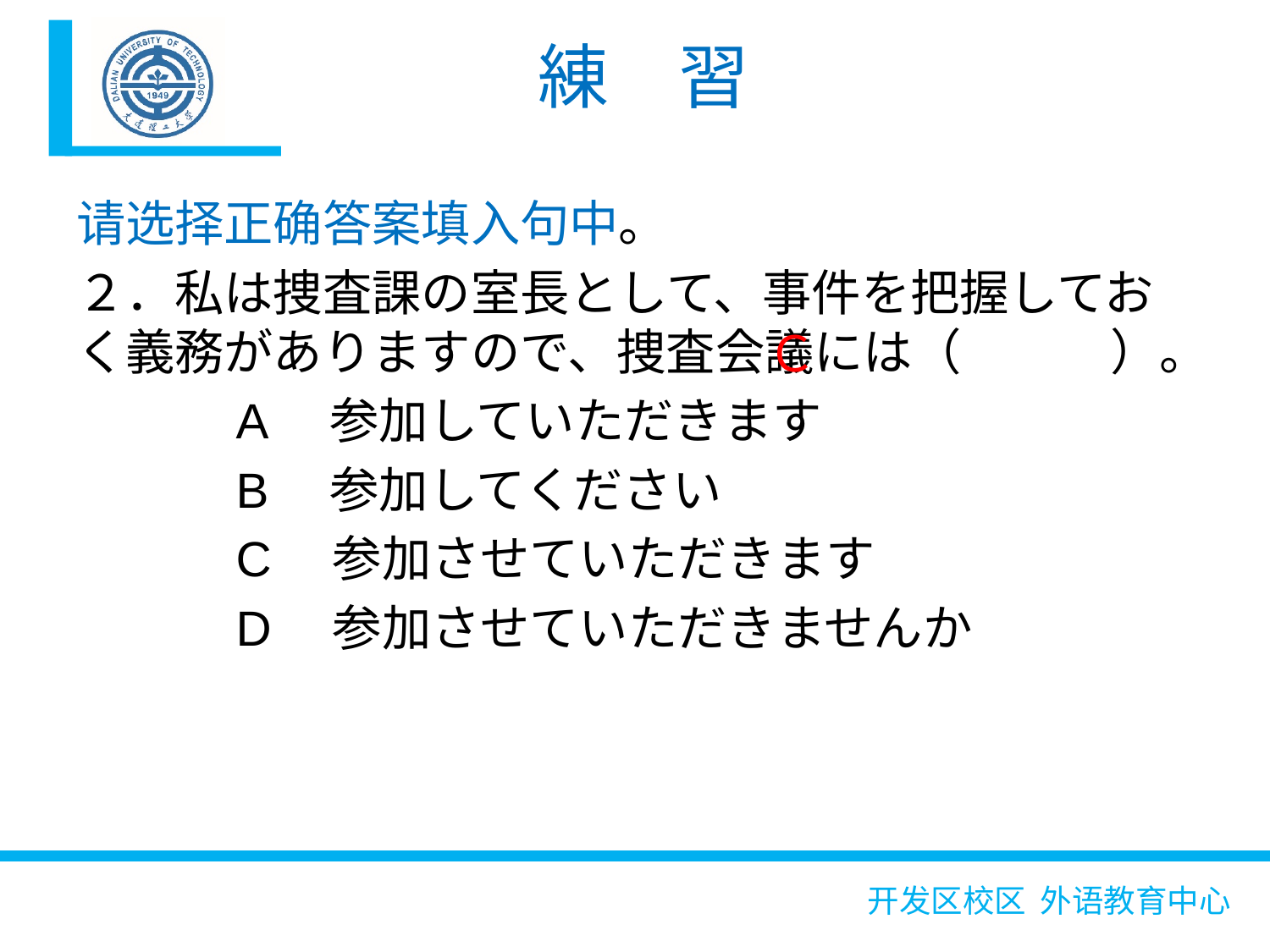

練　習
请选择正确答案填入句中。
２．私は捜査課の室長として、事件を把握しておく義務がありますので、捜査会議には（　　　）。
　　　A　参加していただきます
　　　B　参加してください
　　　C　参加させていただきます
　　　D　参加させていただきませんか
Ｃ